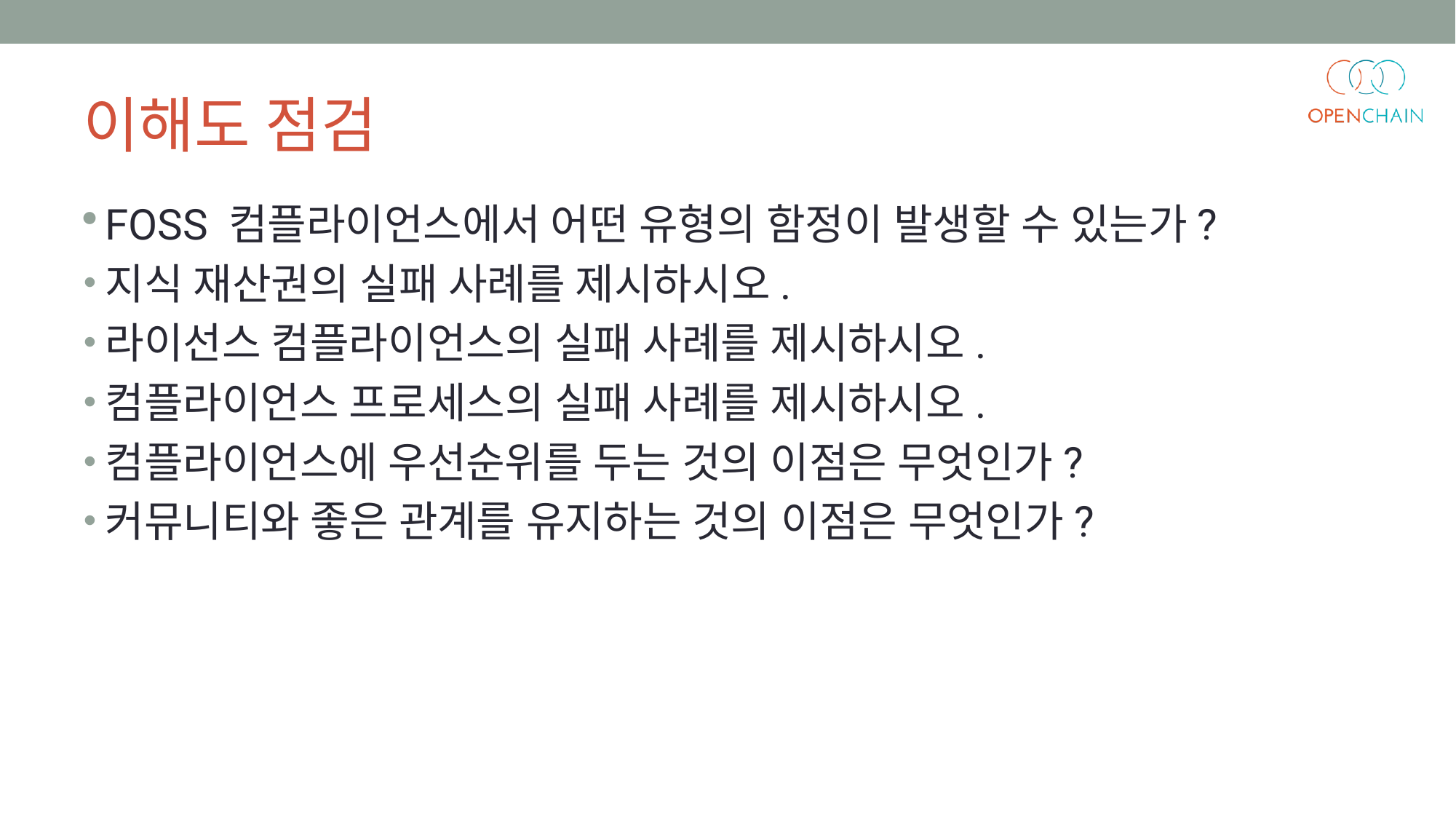

이해도 점검
FOSS 컴플라이언스에서 어떤 유형의 함정이 발생할 수 있는가?
지식 재산권의 실패 사례를 제시하시오.
라이선스 컴플라이언스의 실패 사례를 제시하시오.
컴플라이언스 프로세스의 실패 사례를 제시하시오.
컴플라이언스에 우선순위를 두는 것의 이점은 무엇인가?
커뮤니티와 좋은 관계를 유지하는 것의 이점은 무엇인가?